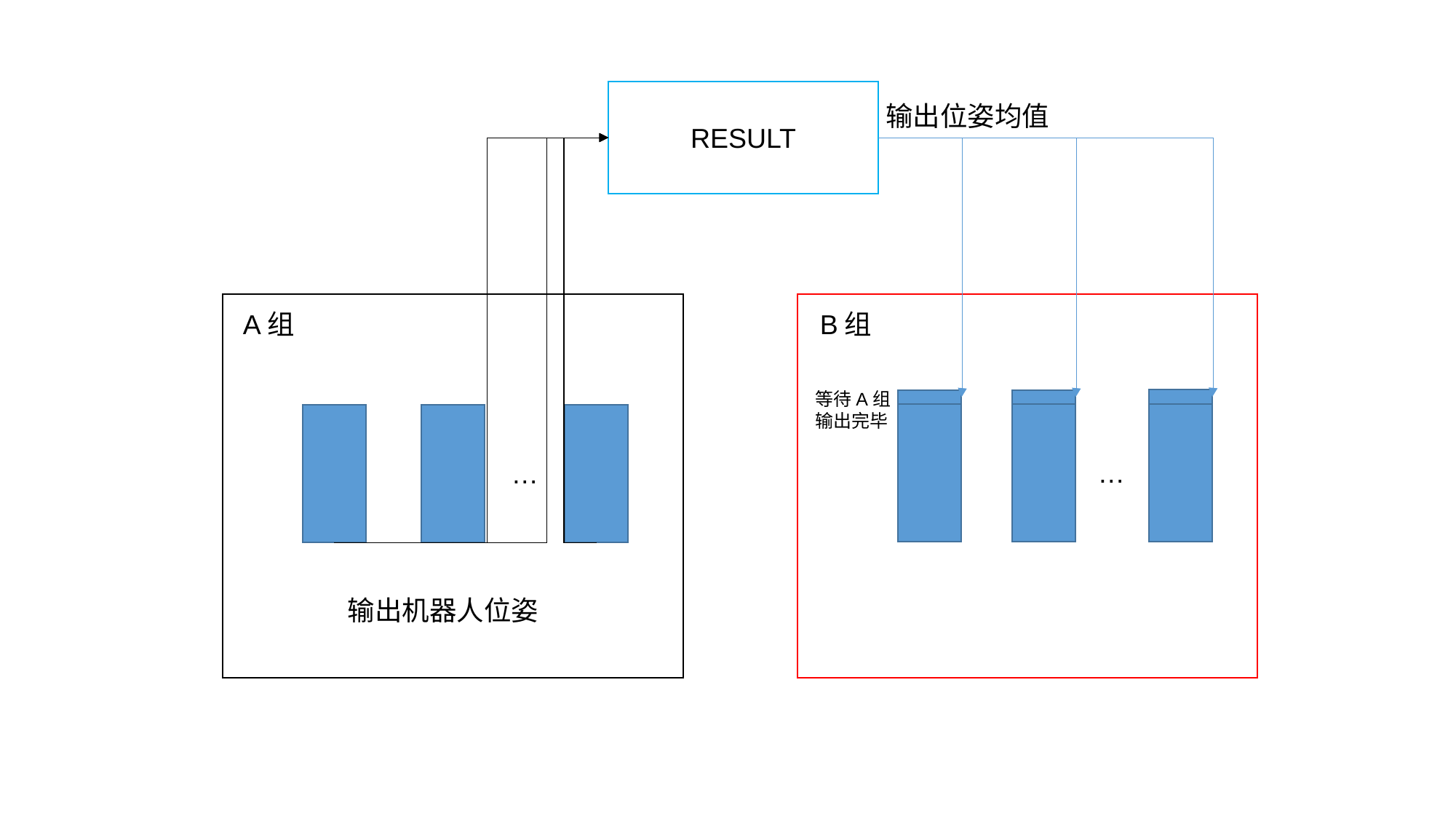

RESULT
输出位姿均值

A组
B组
等待A组
输出完毕

…
…
输出机器人位姿